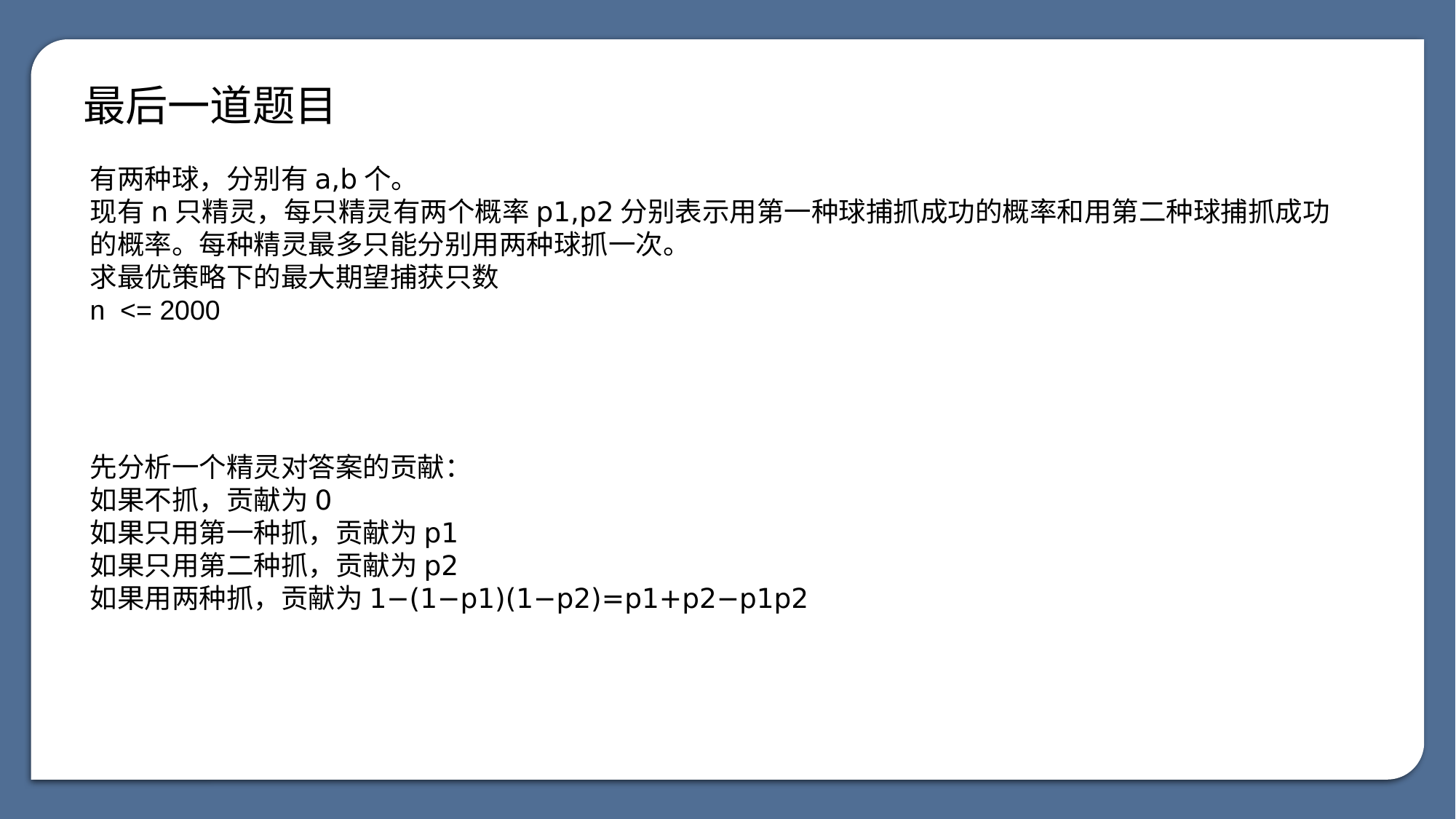

最后一道题目
有两种球，分别有a,b个。 
现有n只精灵，每只精灵有两个概率p1,p2分别表示用第一种球捕抓成功的概率和用第二种球捕抓成功的概率。每种精灵最多只能分别用两种球抓一次。 
求最优策略下的最大期望捕获只数
n  <= 2000
先分析一个精灵对答案的贡献：
如果不抓，贡献为0
如果只用第一种抓，贡献为p1
如果只用第二种抓，贡献为p2
如果用两种抓，贡献为1−(1−p1)(1−p2)=p1+p2−p1p2